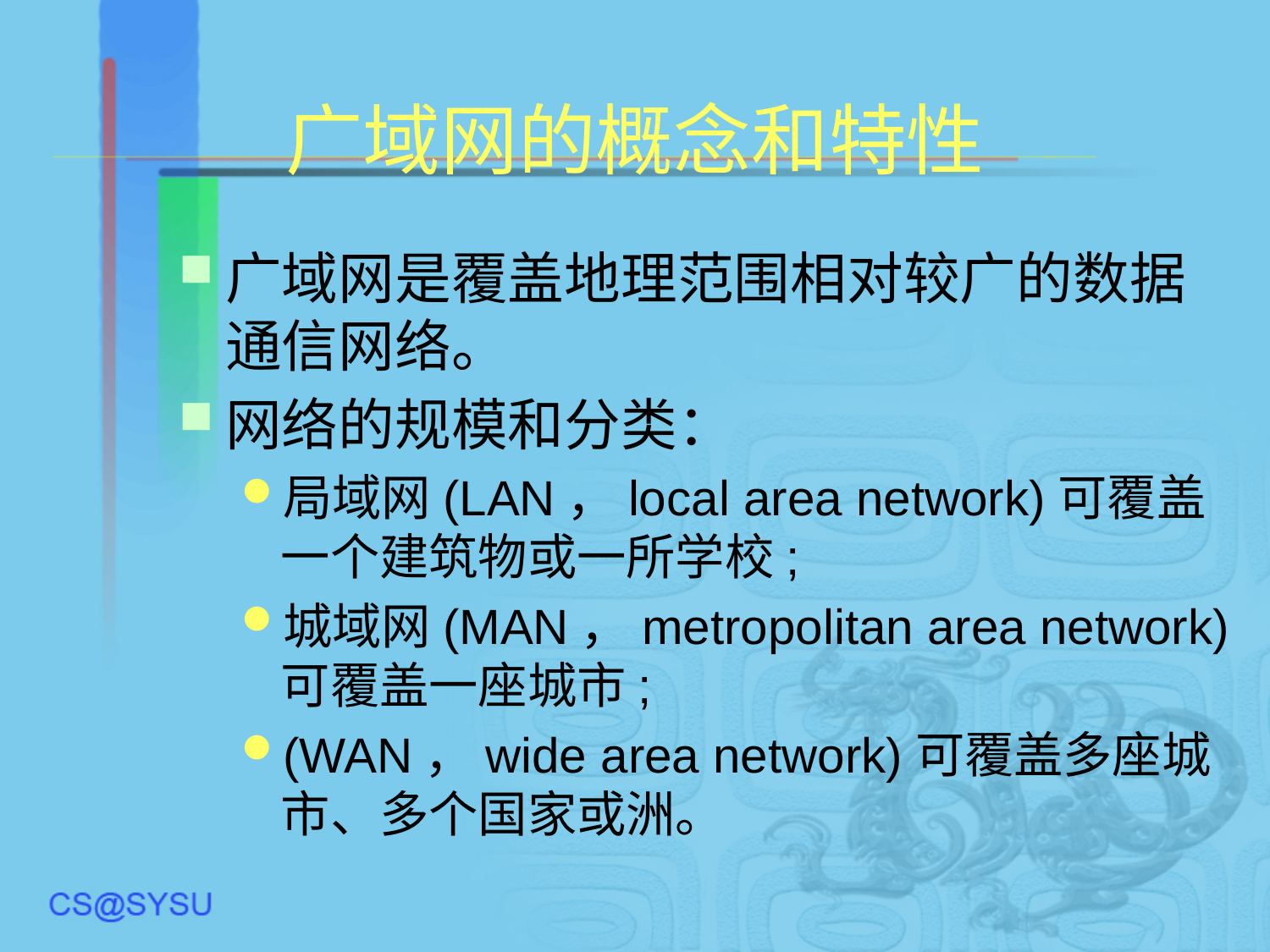

# 广域网的概念和特性
广域网是覆盖地理范围相对较广的数据通信网络。
网络的规模和分类：
局域网(LAN，local area network)可覆盖一个建筑物或一所学校;
城域网(MAN，metropolitan area network)可覆盖一座城市;
(WAN，wide area network)可覆盖多座城市、多个国家或洲。